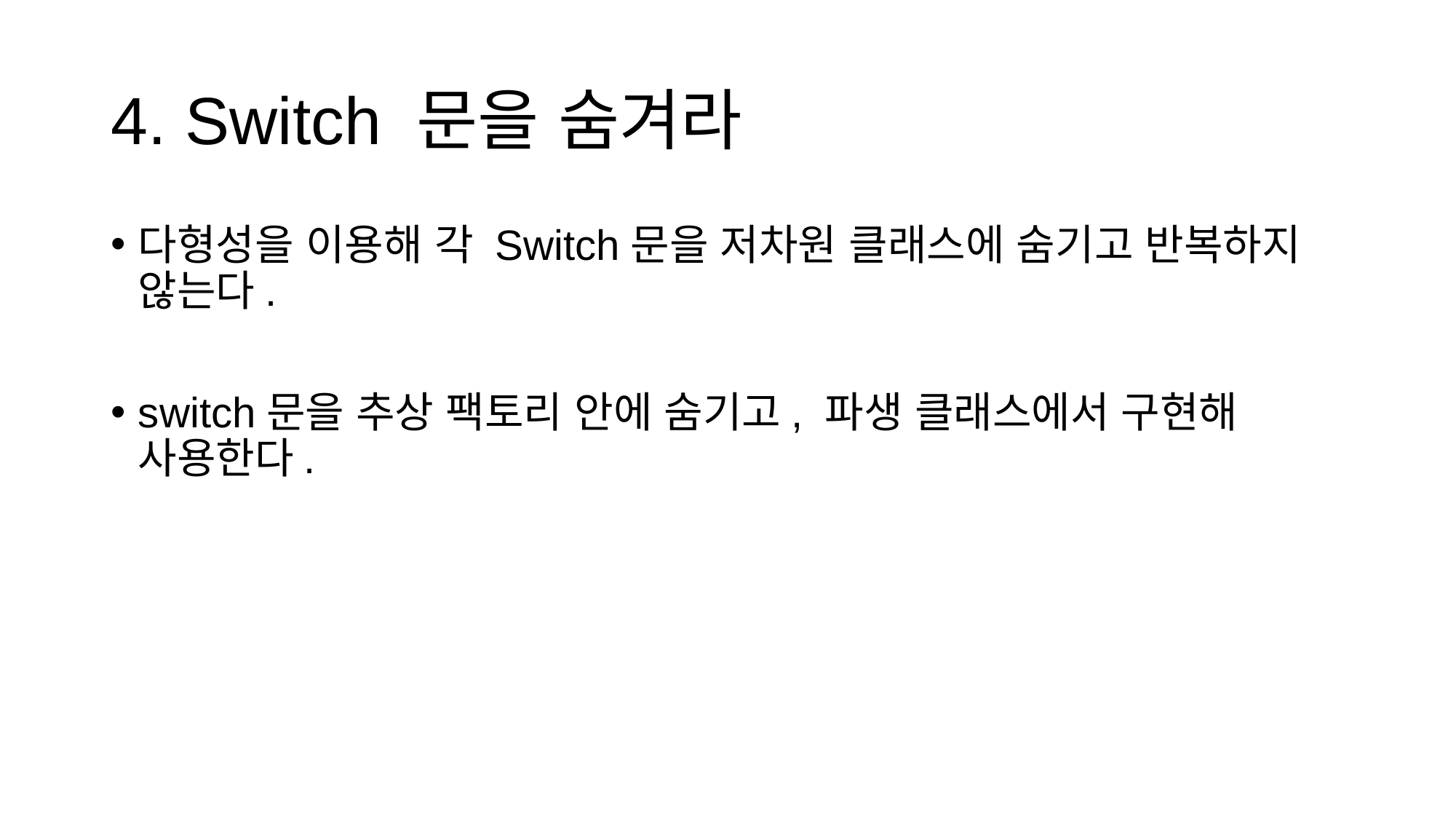

# 4. Switch 문을 숨겨라
다형성을 이용해 각 Switch문을 저차원 클래스에 숨기고 반복하지 않는다.

switch문을 추상 팩토리 안에 숨기고, 파생 클래스에서 구현해 사용한다.